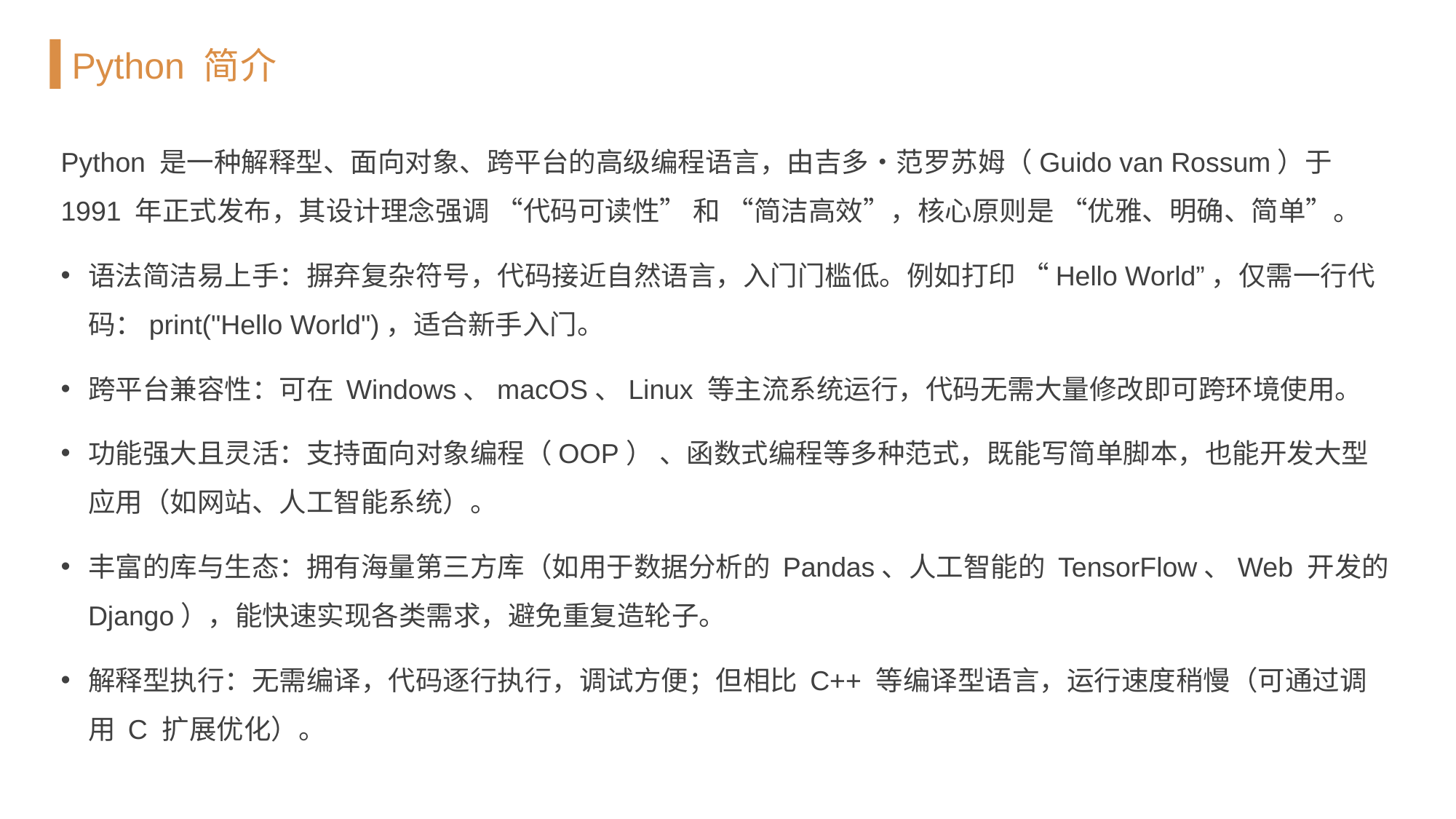

# Python 简介
Python 是一种解释型、面向对象、跨平台的高级编程语言，由吉多・范罗苏姆（Guido van Rossum）于 1991 年正式发布，其设计理念强调 “代码可读性” 和 “简洁高效”，核心原则是 “优雅、明确、简单”。
语法简洁易上手：摒弃复杂符号，代码接近自然语言，入门门槛低。例如打印 “Hello World”，仅需一行代码：print("Hello World")，适合新手入门。
跨平台兼容性：可在 Windows、macOS、Linux 等主流系统运行，代码无需大量修改即可跨环境使用。
功能强大且灵活：支持面向对象编程（OOP） 、函数式编程等多种范式，既能写简单脚本，也能开发大型应用（如网站、人工智能系统）。
丰富的库与生态：拥有海量第三方库（如用于数据分析的 Pandas、人工智能的 TensorFlow、Web 开发的 Django），能快速实现各类需求，避免重复造轮子。
解释型执行：无需编译，代码逐行执行，调试方便；但相比 C++ 等编译型语言，运行速度稍慢（可通过调用 C 扩展优化）。